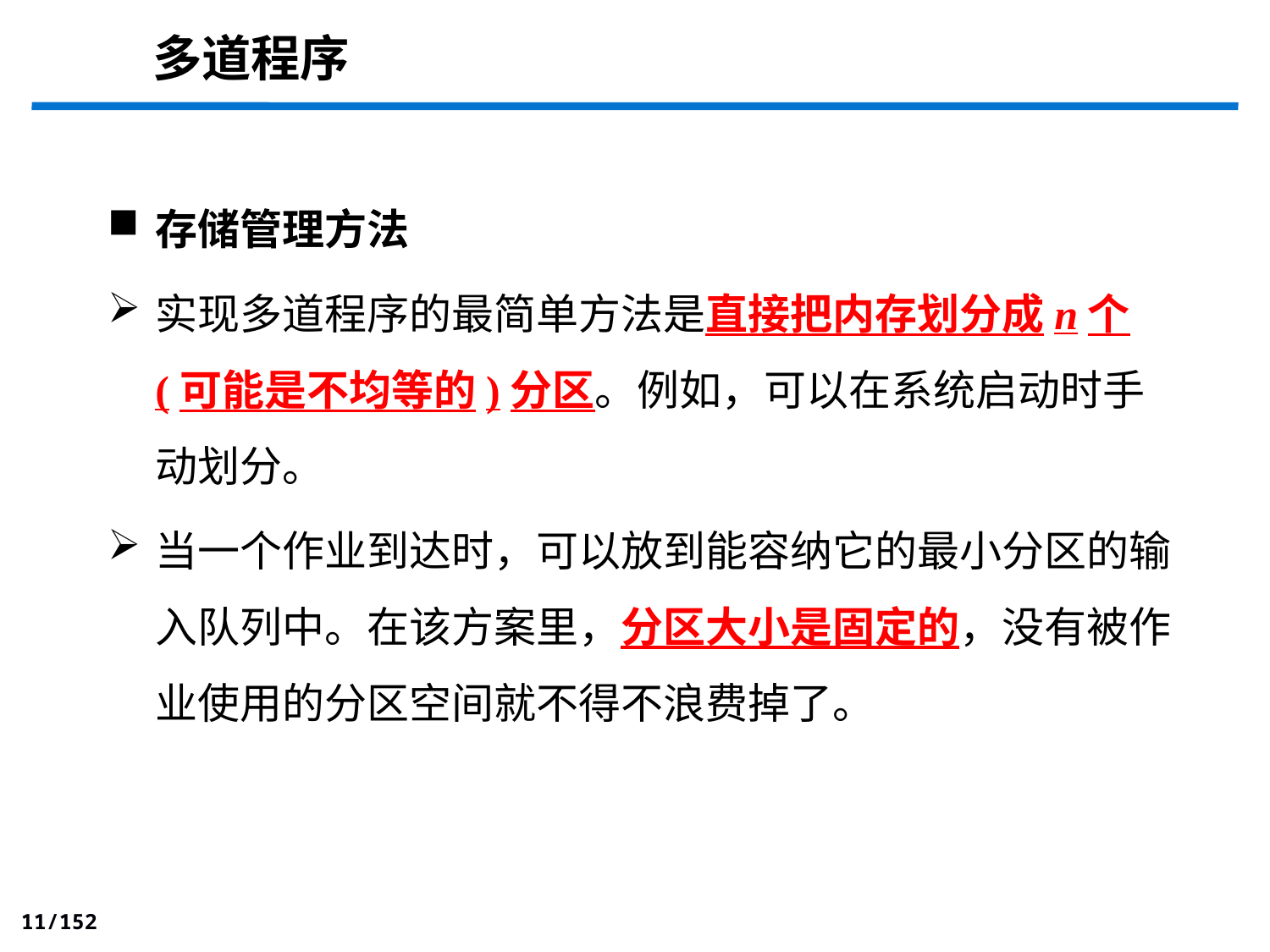

多道程序
存储管理方法
实现多道程序的最简单方法是直接把内存划分成n个(可能是不均等的)分区。例如，可以在系统启动时手动划分。
当一个作业到达时，可以放到能容纳它的最小分区的输入队列中。在该方案里，分区大小是固定的，没有被作业使用的分区空间就不得不浪费掉了。